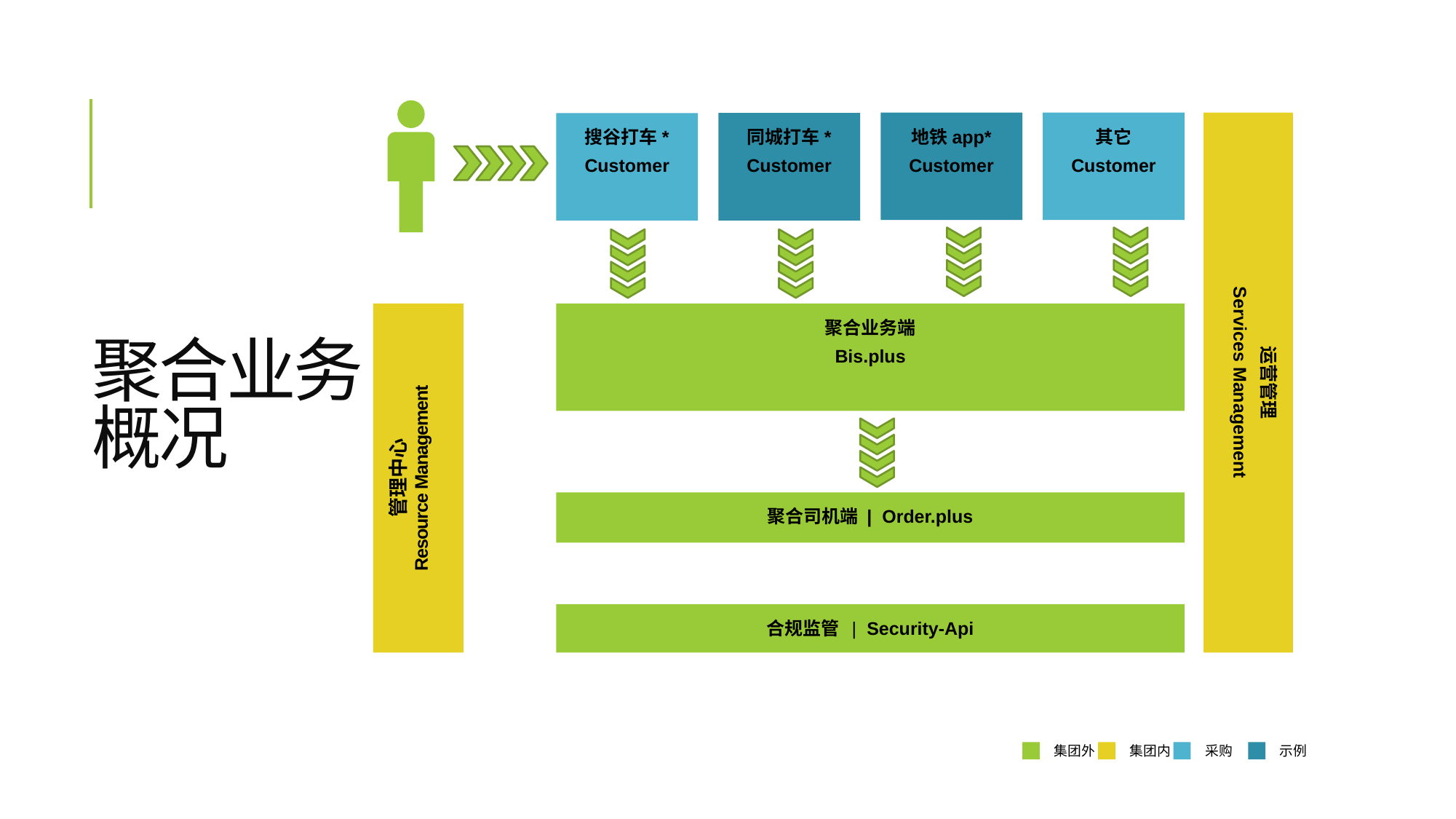

# 聚合业务 概况

地铁app*
Customer
其它
Customer
同城打车*
Customer
搜谷打车*
Customer

聚合业务端
Bis.plus
运营管理
Services Management
管理中心
Resource Management

聚合司机端 |  Order.plus
合规监管  |  Security-Api
集团外
集团内
采购

示例